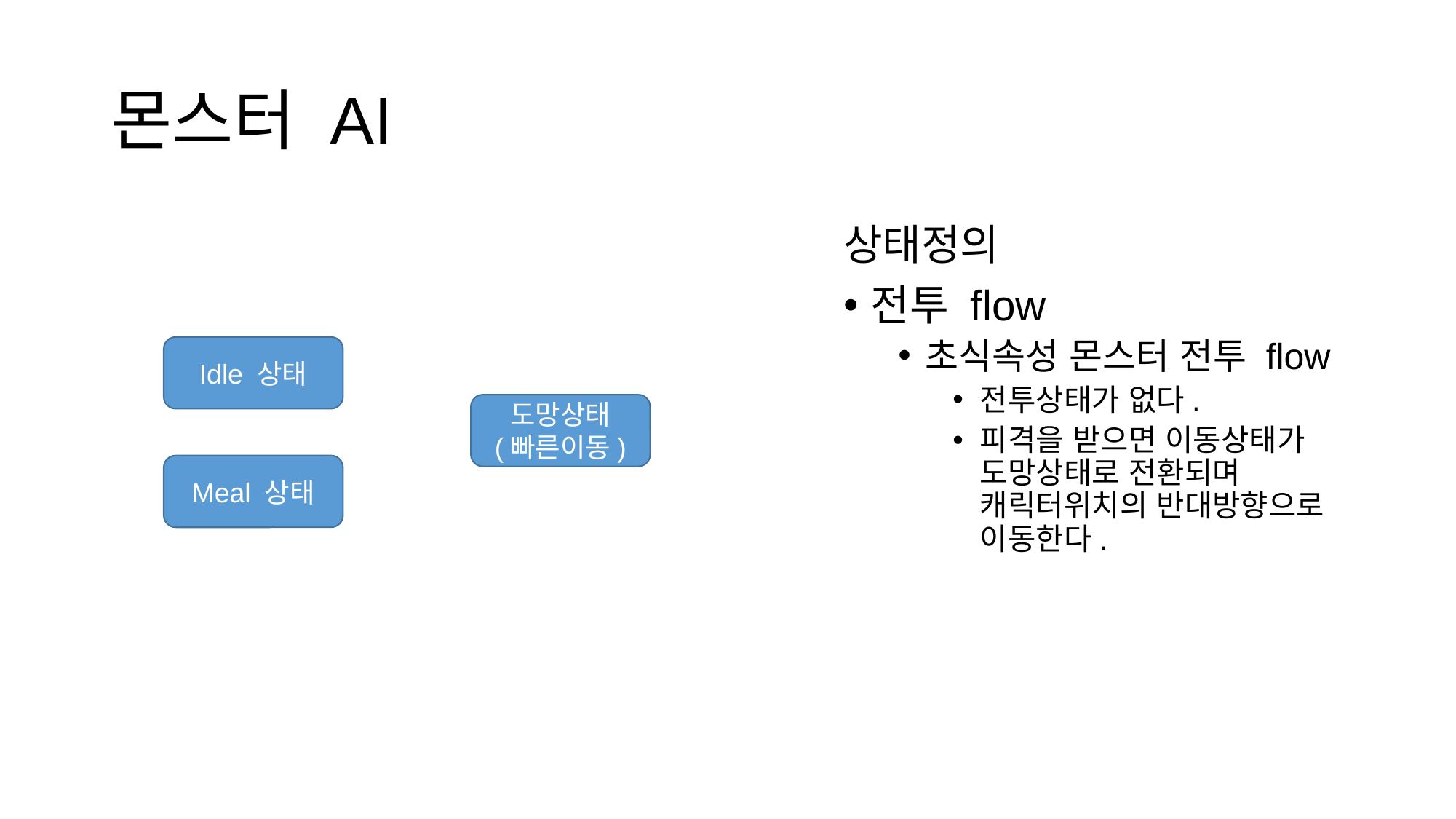

# 몬스터 AI
상태정의
전투 flow
초식속성 몬스터 전투 flow
전투상태가 없다.
피격을 받으면 이동상태가 도망상태로 전환되며 캐릭터위치의 반대방향으로 이동한다.

Idle 상태
도망상태
(빠른이동)
Meal 상태